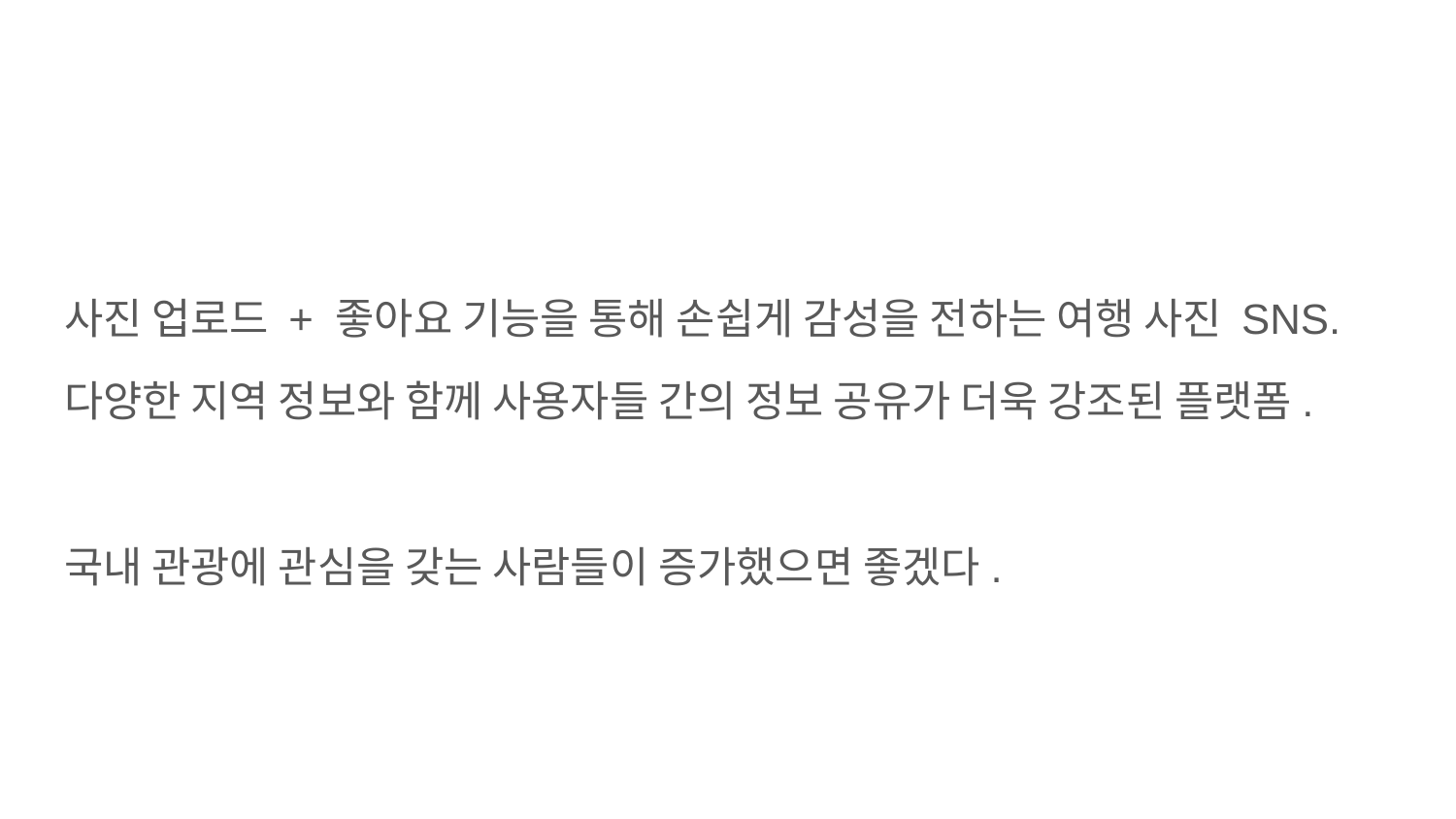

사진 업로드 + 좋아요 기능을 통해 손쉽게 감성을 전하는 여행 사진 SNS.
다양한 지역 정보와 함께 사용자들 간의 정보 공유가 더욱 강조된 플랫폼.

국내 관광에 관심을 갖는 사람들이 증가했으면 좋겠다.